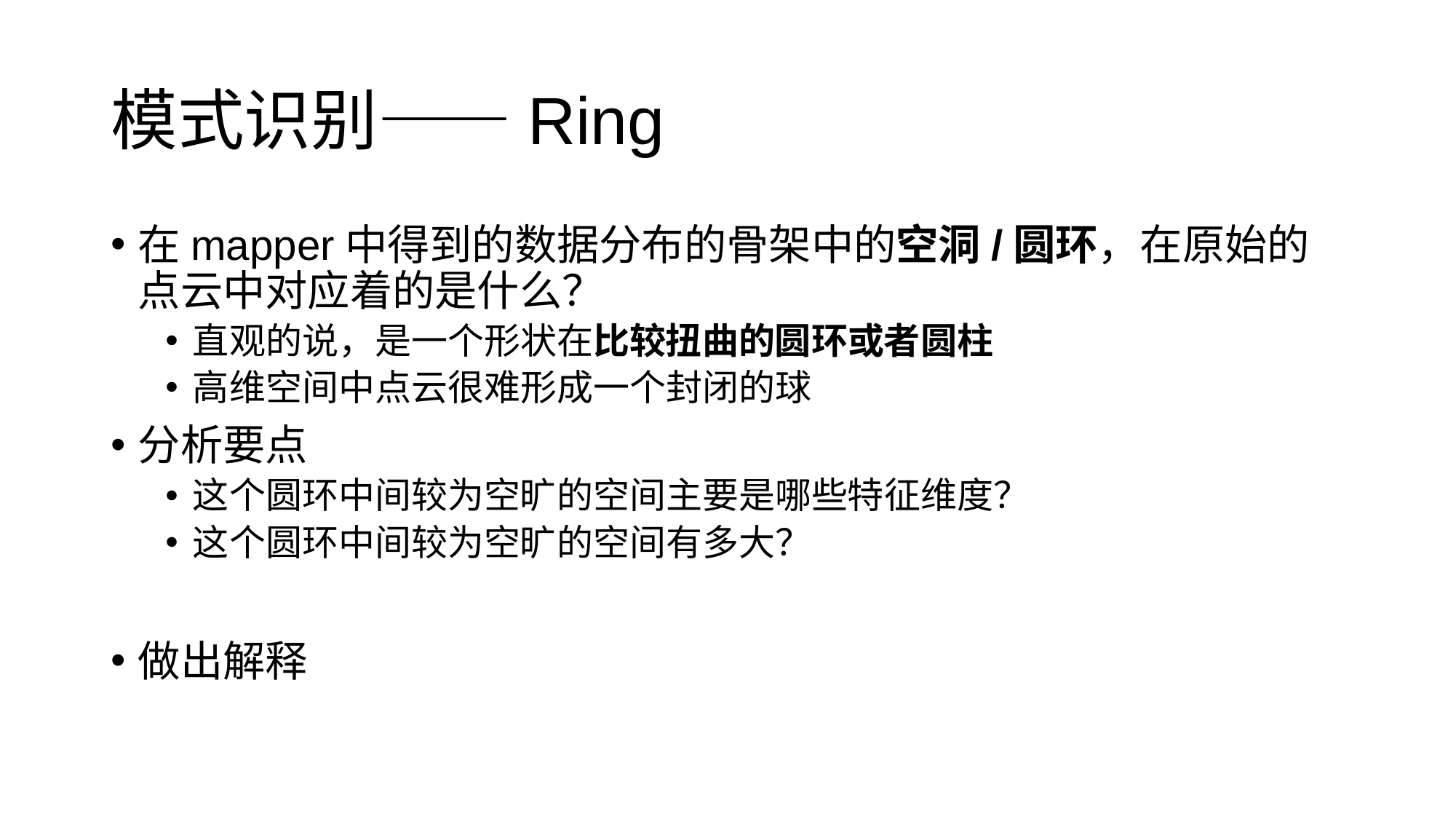

# 模式识别——Ring
在mapper中得到的数据分布的骨架中的空洞/圆环，在原始的点云中对应着的是什么？
直观的说，是一个形状在比较扭曲的圆环或者圆柱
高维空间中点云很难形成一个封闭的球
分析要点
这个圆环中间较为空旷的空间主要是哪些特征维度？
这个圆环中间较为空旷的空间有多大？

做出解释